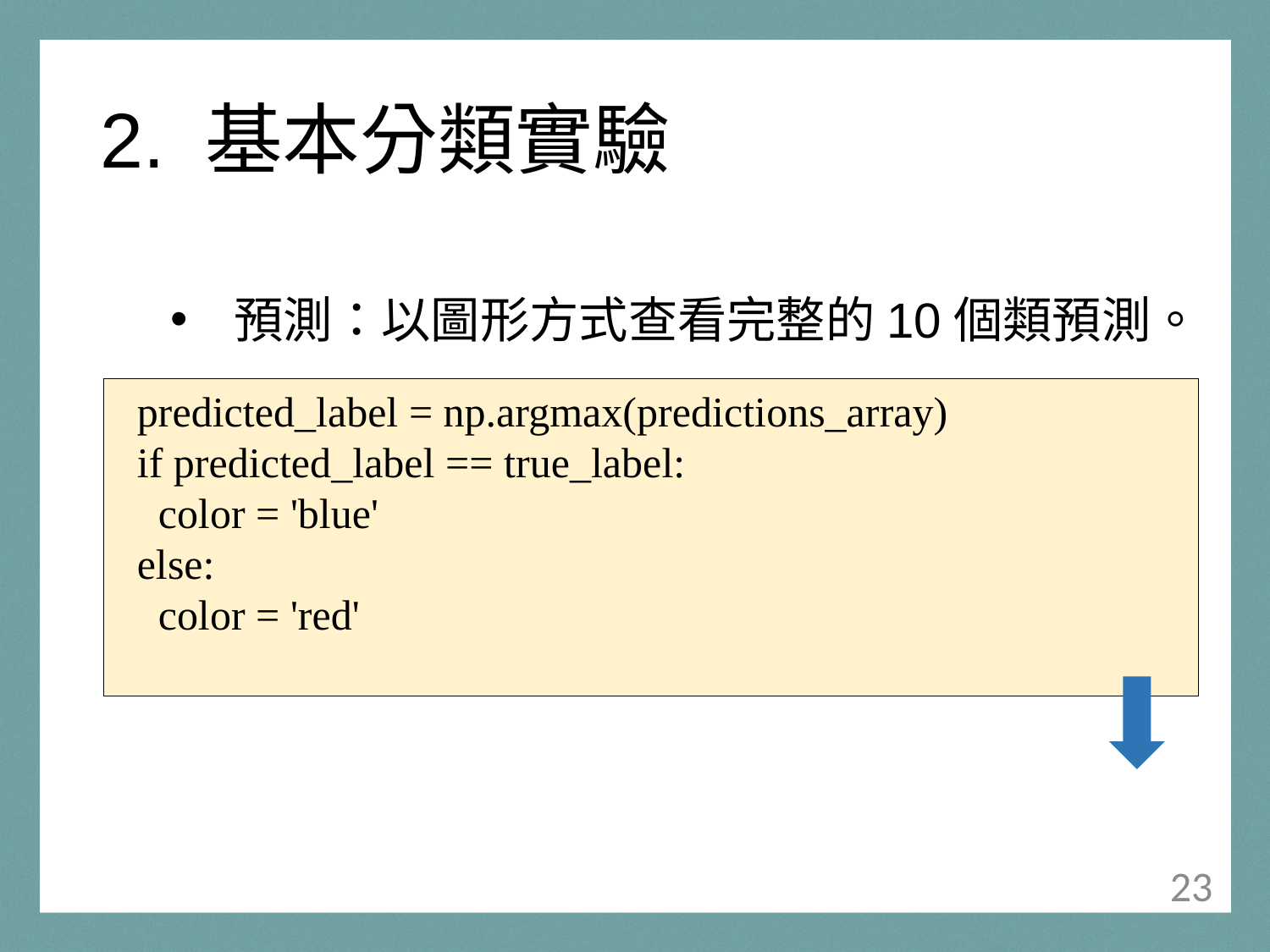

# 2. 基本分類實驗
預測：以圖形方式查看完整的10個類預測。
  predicted_label = np.argmax(predictions_array)
  if predicted_label == true_label:
    color = 'blue'
  else:
    color = 'red'

23